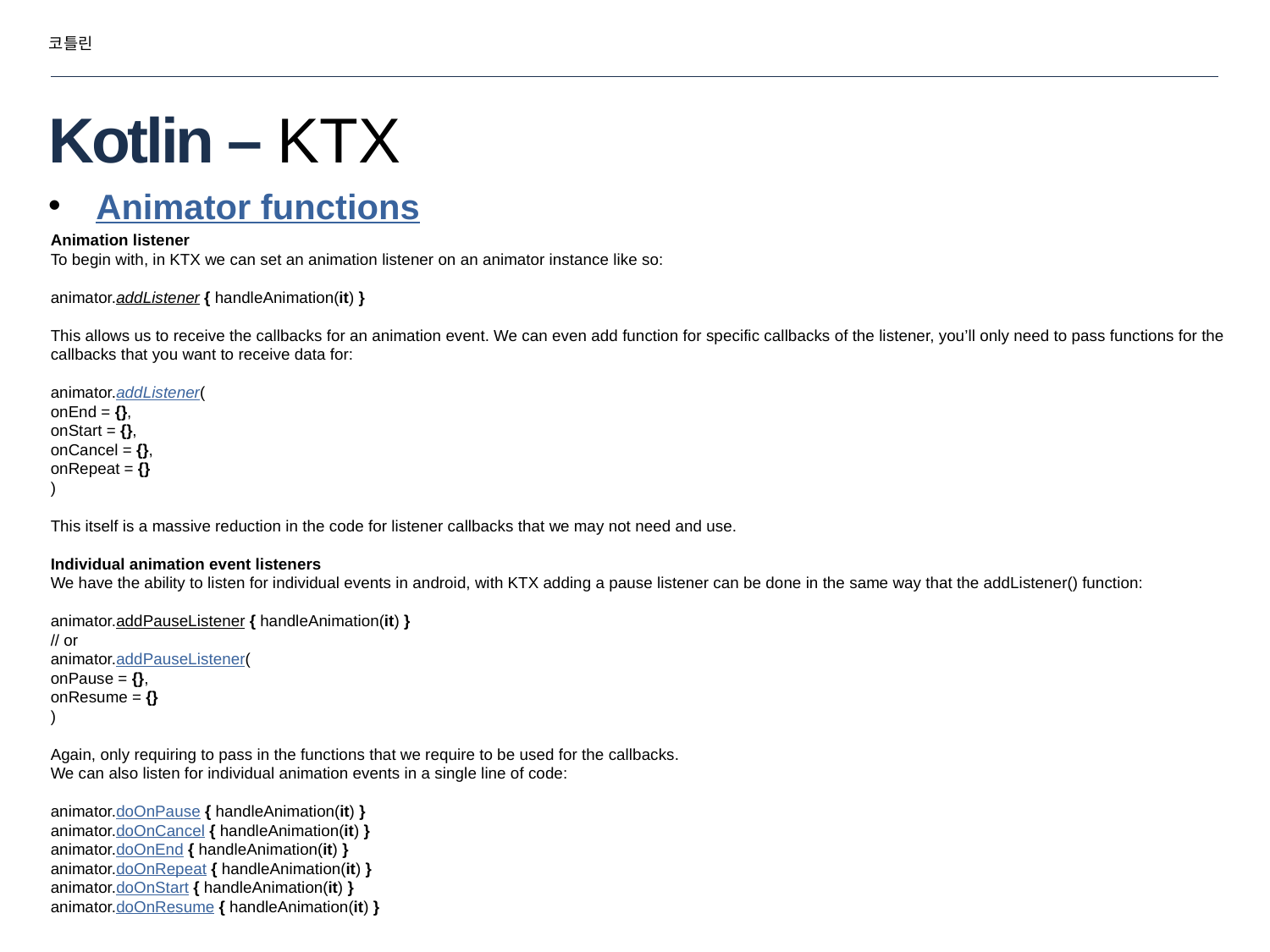

코틀린
# Kotlin – KTX
Animator functions
Animation listener
To begin with, in KTX we can set an animation listener on an animator instance like so:

animator.addListener { handleAnimation(it) }

This allows us to receive the callbacks for an animation event. We can even add function for specific callbacks of the listener, you’ll only need to pass functions for the callbacks that you want to receive data for:

animator.addListener(
onEnd = {},
onStart = {},
onCancel = {},
onRepeat = {}
)

This itself is a massive reduction in the code for listener callbacks that we may not need and use.

Individual animation event listeners
We have the ability to listen for individual events in android, with KTX adding a pause listener can be done in the same way that the addListener() function:

animator.addPauseListener { handleAnimation(it) }
// or
animator.addPauseListener(
onPause = {},
onResume = {}
)

Again, only requiring to pass in the functions that we require to be used for the callbacks.
We can also listen for individual animation events in a single line of code:

animator.doOnPause { handleAnimation(it) }
animator.doOnCancel { handleAnimation(it) }
animator.doOnEnd { handleAnimation(it) }
animator.doOnRepeat { handleAnimation(it) }
animator.doOnStart { handleAnimation(it) }
animator.doOnResume { handleAnimation(it) }